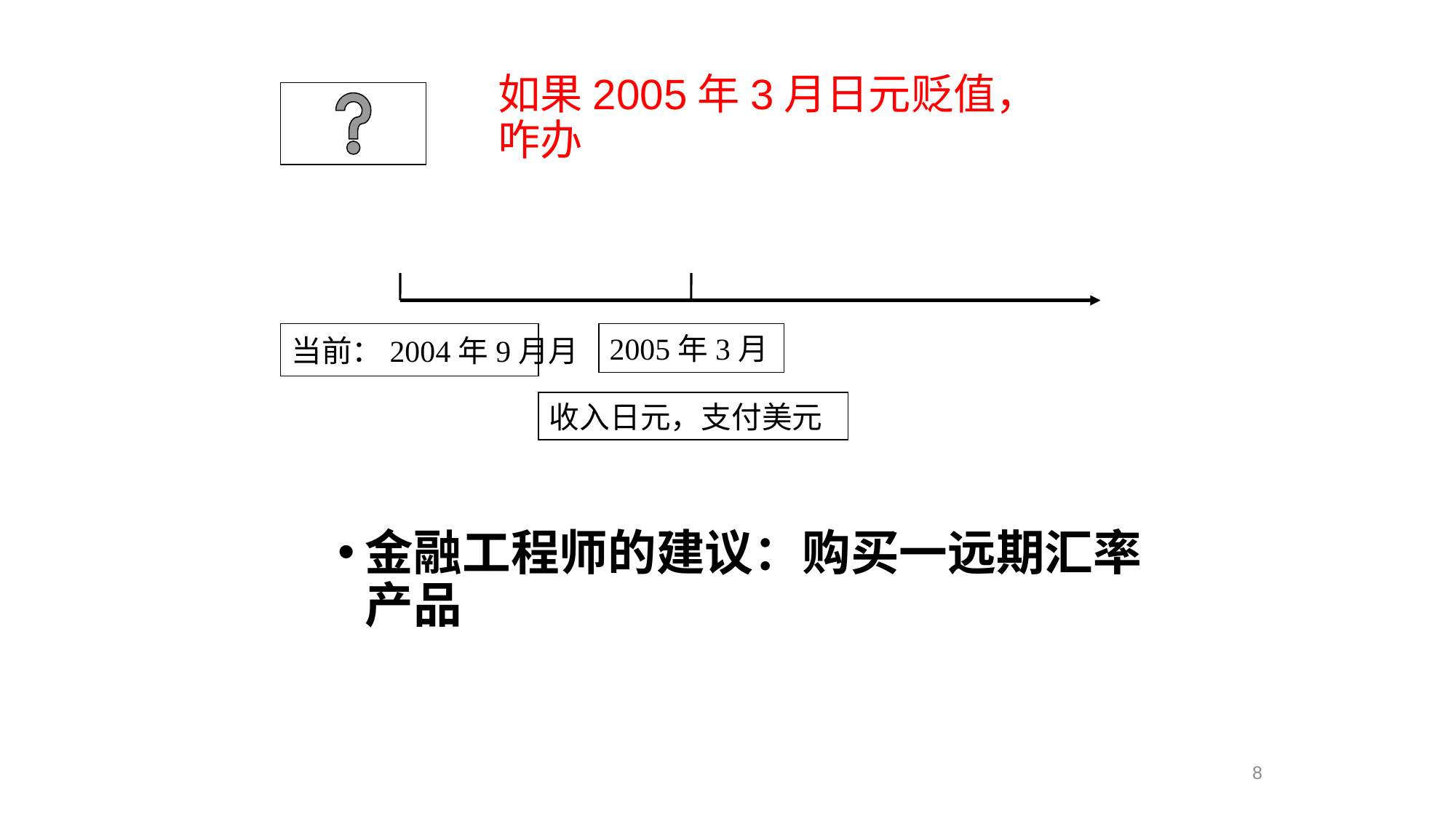

# 如果2005年3月日元贬值，咋办

当前：2004年9月月
2005年3月
收入日元，支付美元
金融工程师的建议：购买一远期汇率产品
8